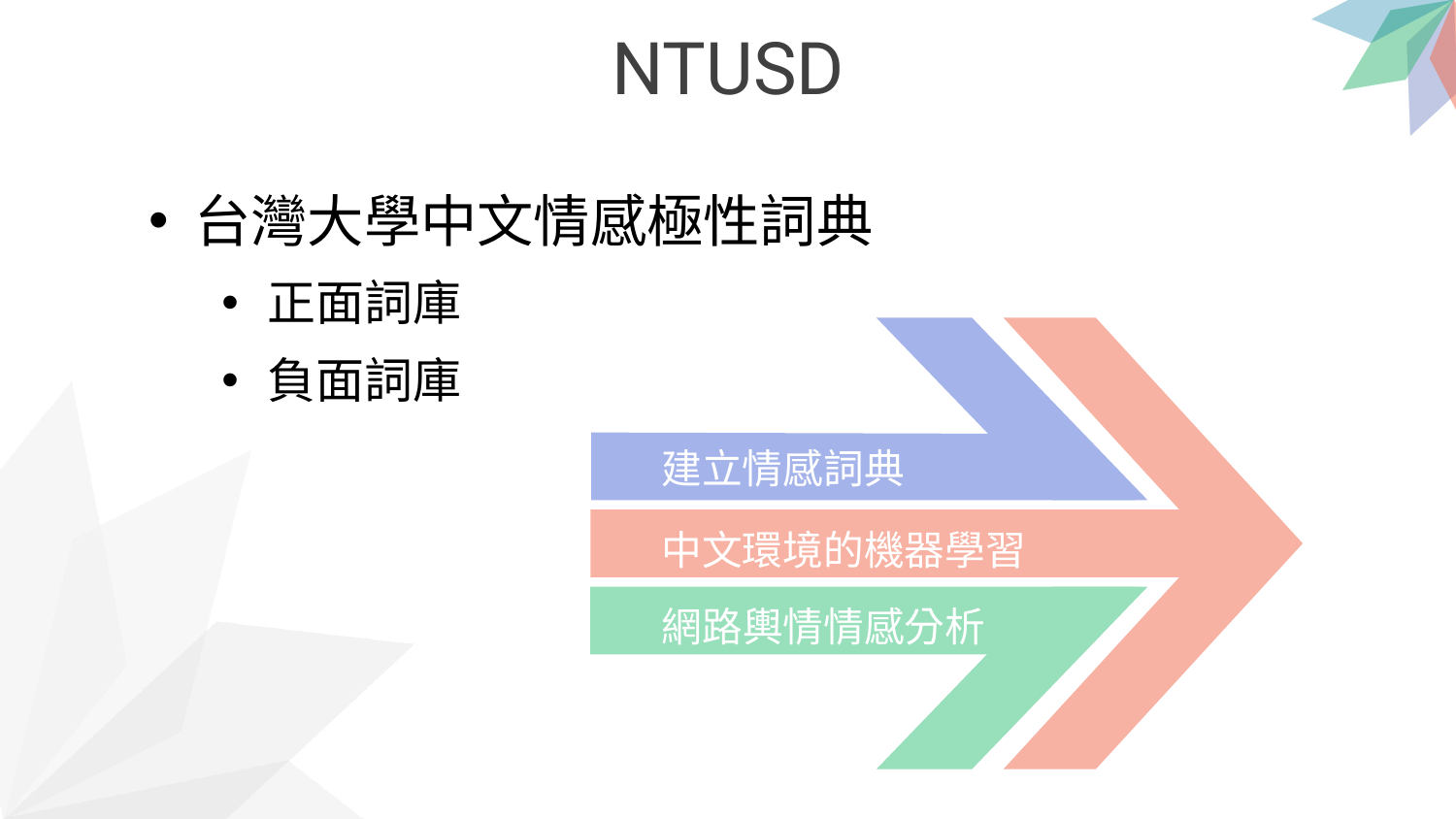

NTUSD
台灣大學中文情感極性詞典

正面詞庫

負面詞庫

建立情感詞典

中文環境的機器學習

網路輿情情感分析